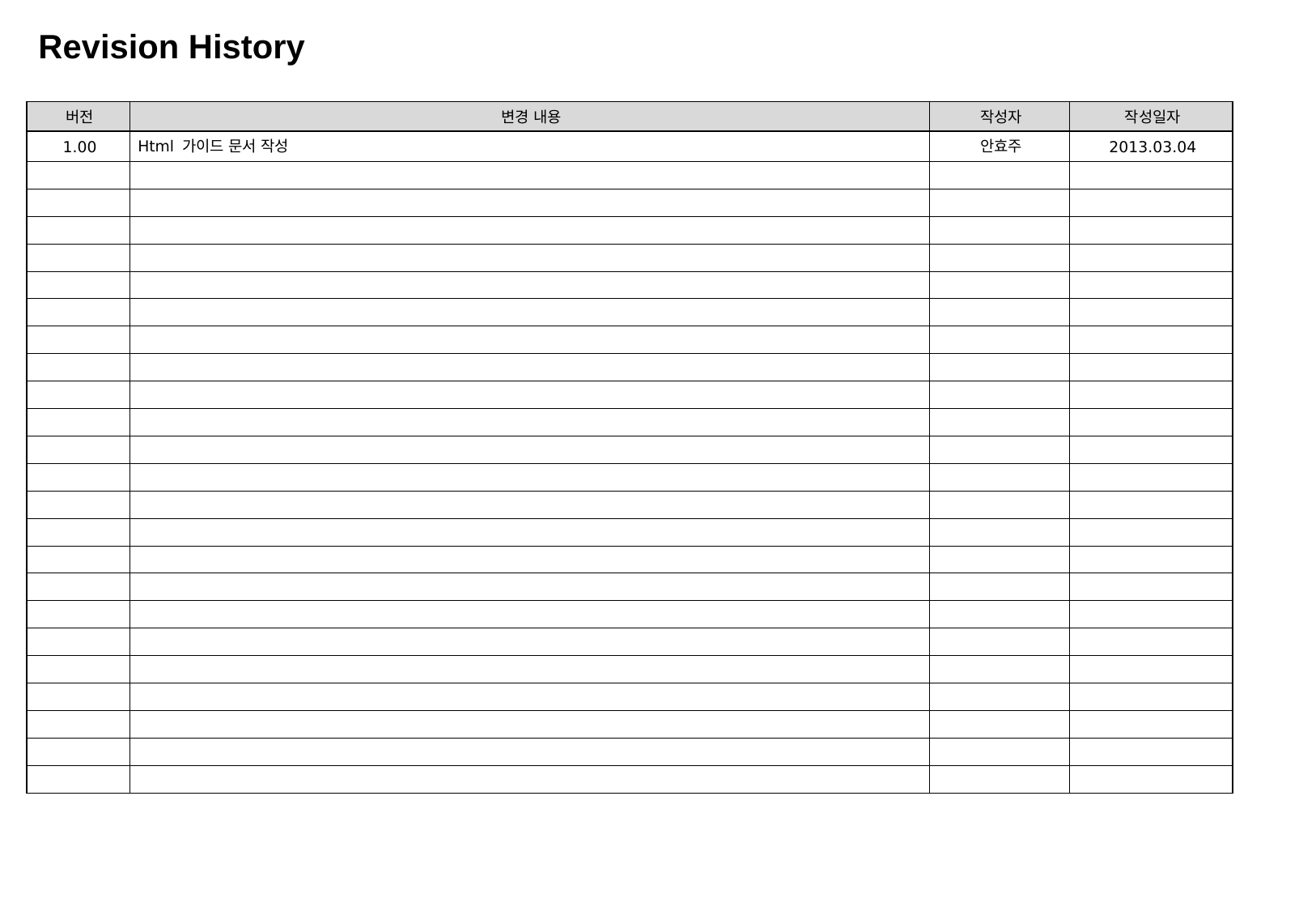

Revision History
| 버전 | 변경 내용 | 작성자 | 작성일자 |
| --- | --- | --- | --- |
| 1.00 | Html 가이드 문서 작성 | 안효주 | 2013.03.04 |
|  |  |  |  |
|  |  |  |  |
|  |  |  |  |
|  |  |  |  |
|  |  |  |  |
|  |  |  |  |
|  |  |  |  |
|  |  |  |  |
|  |  |  |  |
|  |  |  |  |
|  |  |  |  |
|  |  |  |  |
|  |  |  |  |
|  |  |  |  |
|  |  |  |  |
|  |  |  |  |
|  |  |  |  |
|  |  |  |  |
|  |  |  |  |
|  |  |  |  |
|  |  |  |  |
|  |  |  |  |
|  |  |  |  |